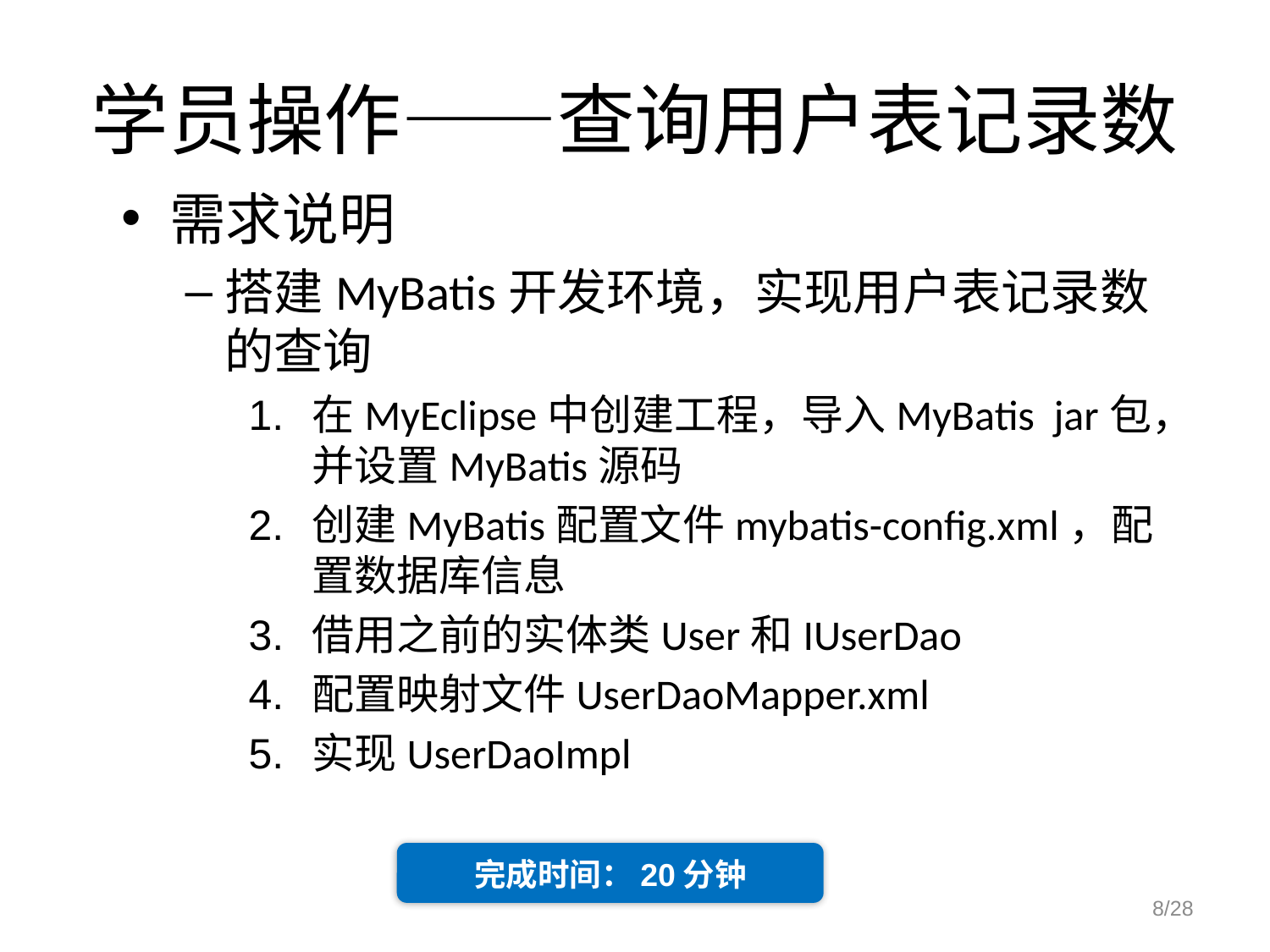

# 学员操作——查询用户表记录数
需求说明
搭建MyBatis开发环境，实现用户表记录数的查询
在MyEclipse中创建工程，导入MyBatis  jar包，并设置MyBatis源码
创建MyBatis配置文件mybatis-config.xml，配置数据库信息
借用之前的实体类User和IUserDao
配置映射文件UserDaoMapper.xml
实现UserDaoImpl

完成时间：20分钟
8/28